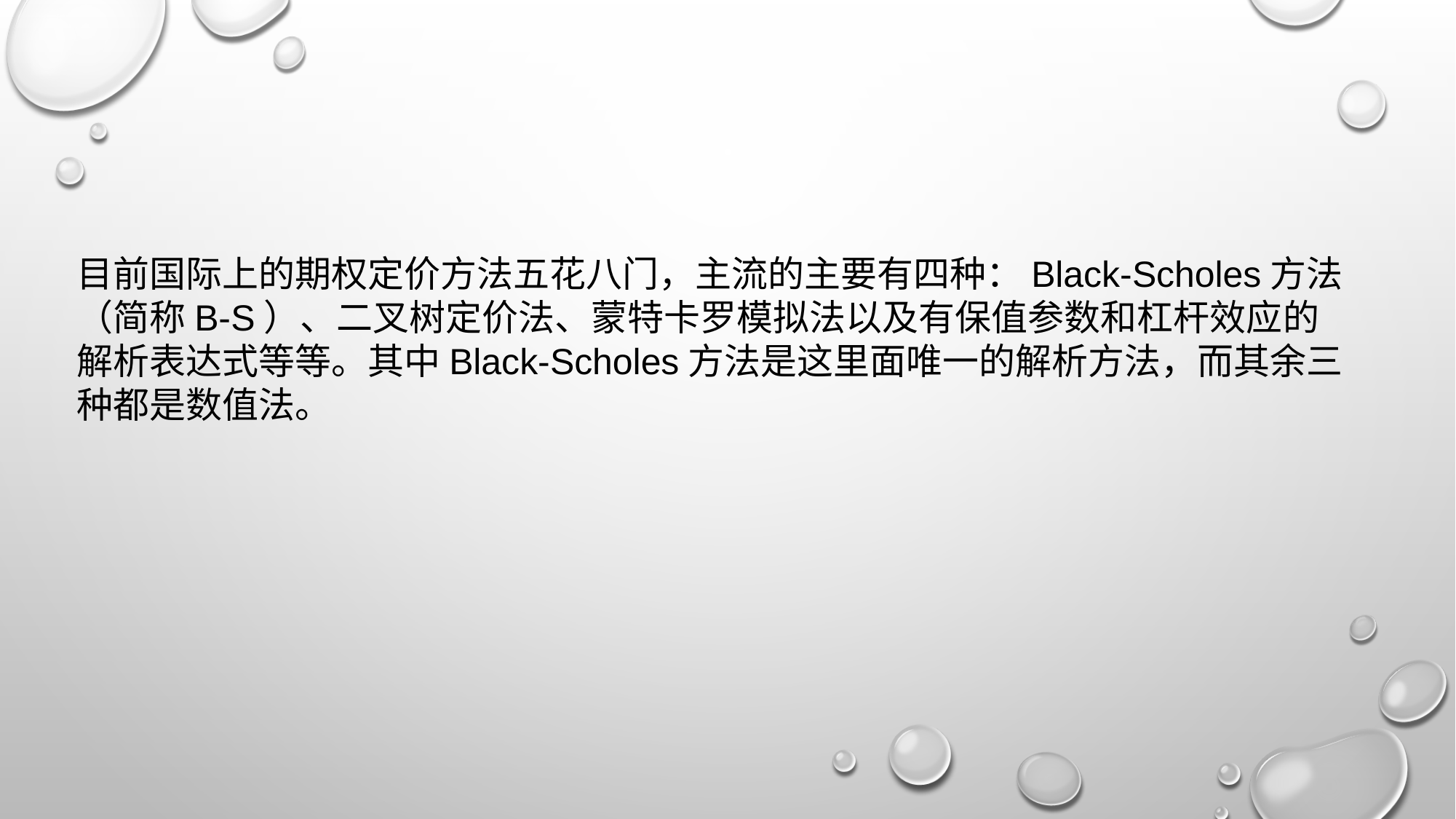

目前国际上的期权定价方法五花八门，主流的主要有四种：Black-Scholes方法（简称B-S）、二叉树定价法、蒙特卡罗模拟法以及有保值参数和杠杆效应的解析表达式等等。其中Black-Scholes方法是这里面唯一的解析方法，而其余三种都是数值法。